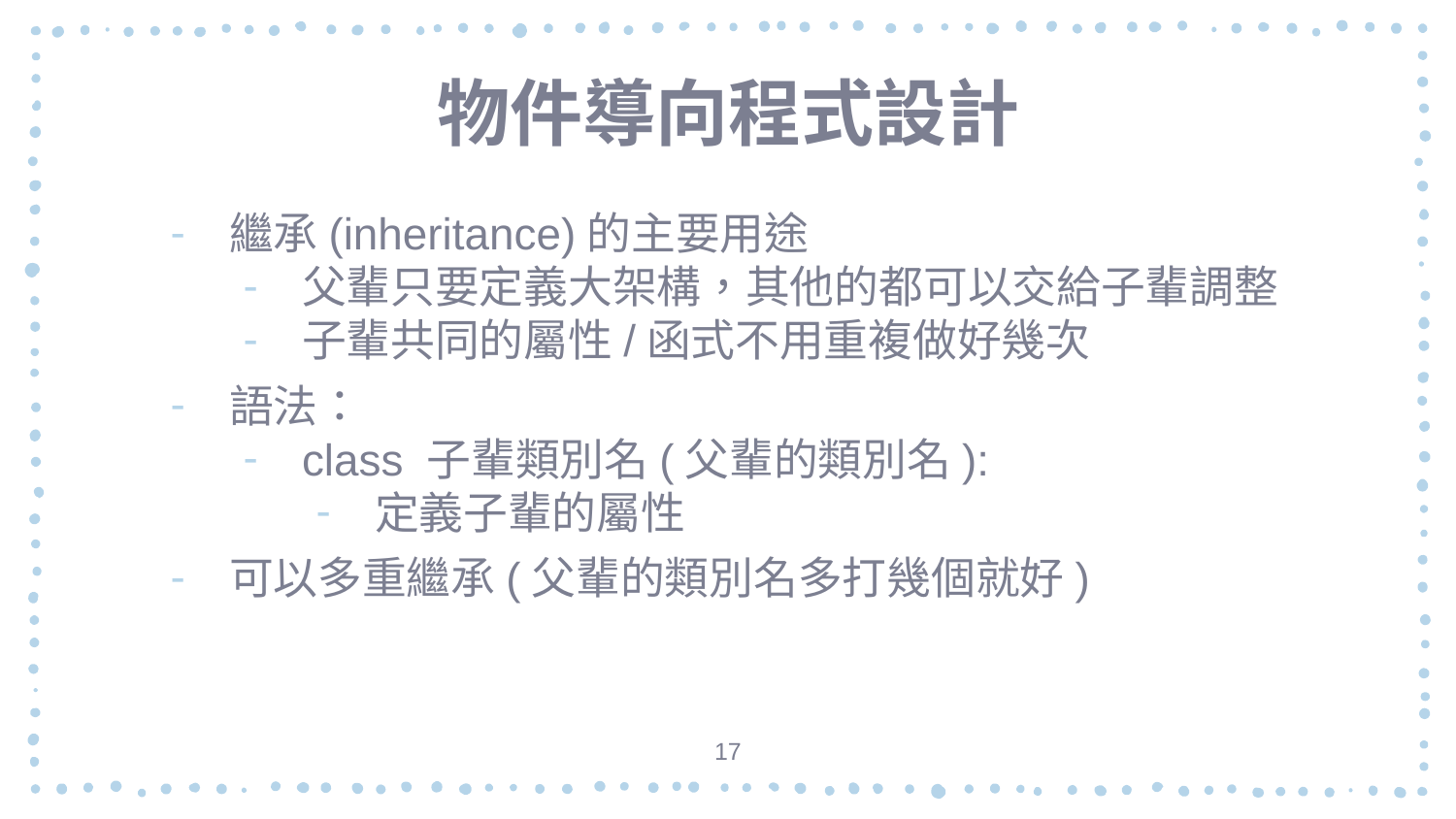

# 物件導向程式設計
繼承(inheritance)的主要用途
父輩只要定義大架構，其他的都可以交給子輩調整
子輩共同的屬性/函式不用重複做好幾次
語法：
class 子輩類別名(父輩的類別名):
定義子輩的屬性
可以多重繼承(父輩的類別名多打幾個就好)

17